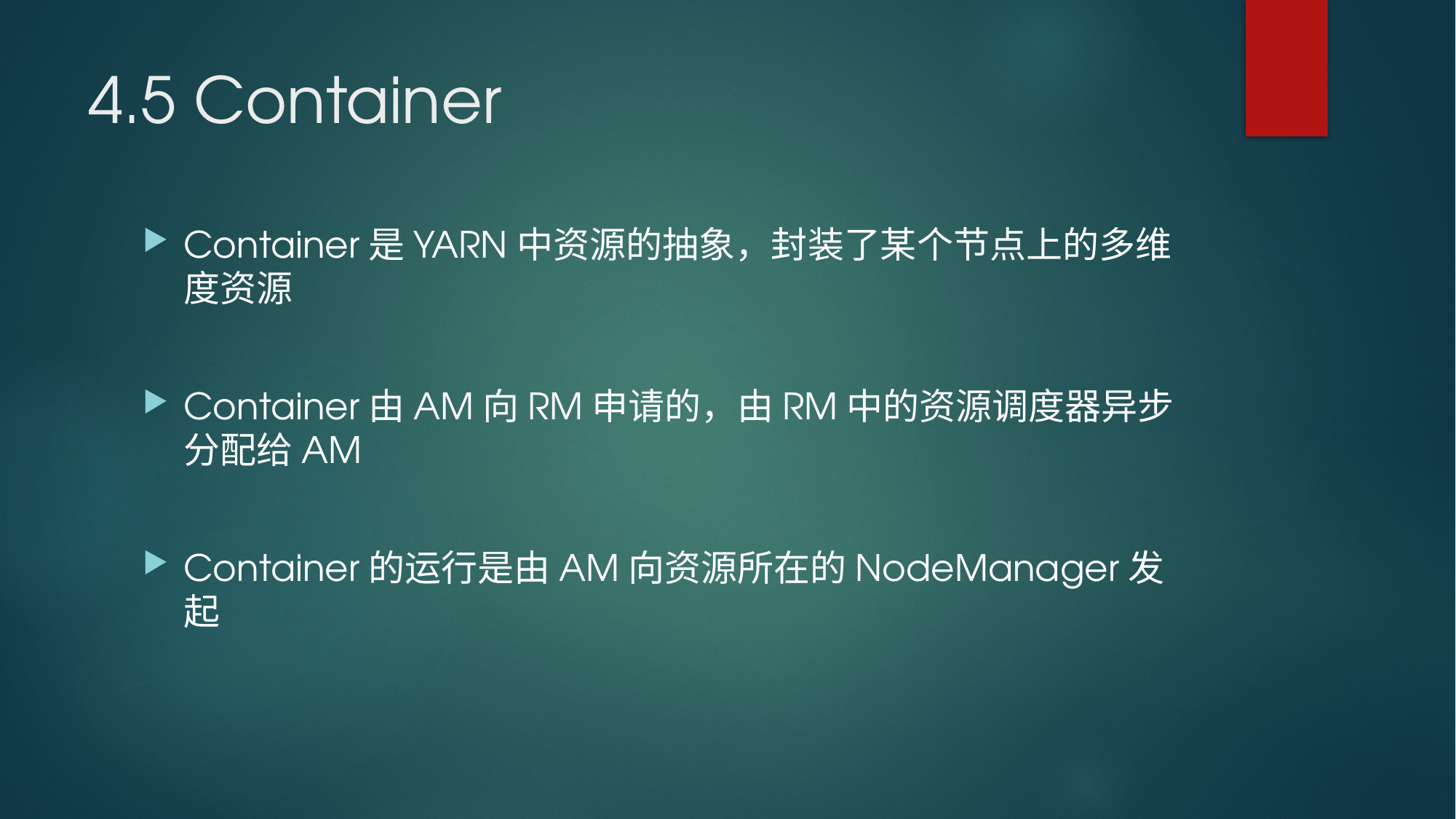

# 4.5 Container

Container是YARN中资源的抽象，封装了某个节点上的多维度资源

Container由AM向RM申请的，由RM中的资源调度器异步分配给AM

Container的运行是由AM向资源所在的NodeManager发起